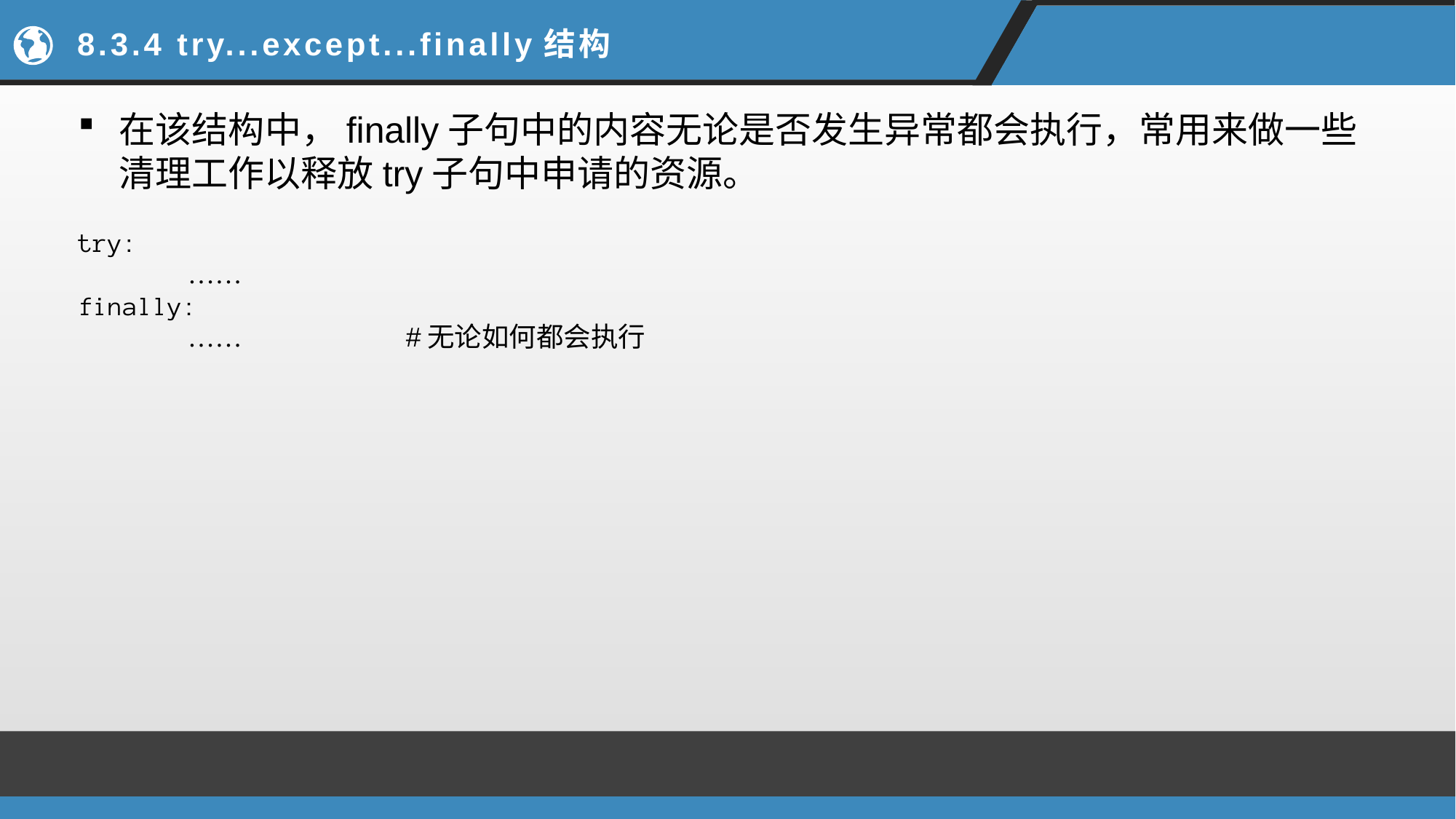

# 8.3.4 try...except...finally结构

在该结构中，finally子句中的内容无论是否发生异常都会执行，常用来做一些清理工作以释放try子句中申请的资源。

try:
		……
	finally:
		……		#无论如何都会执行